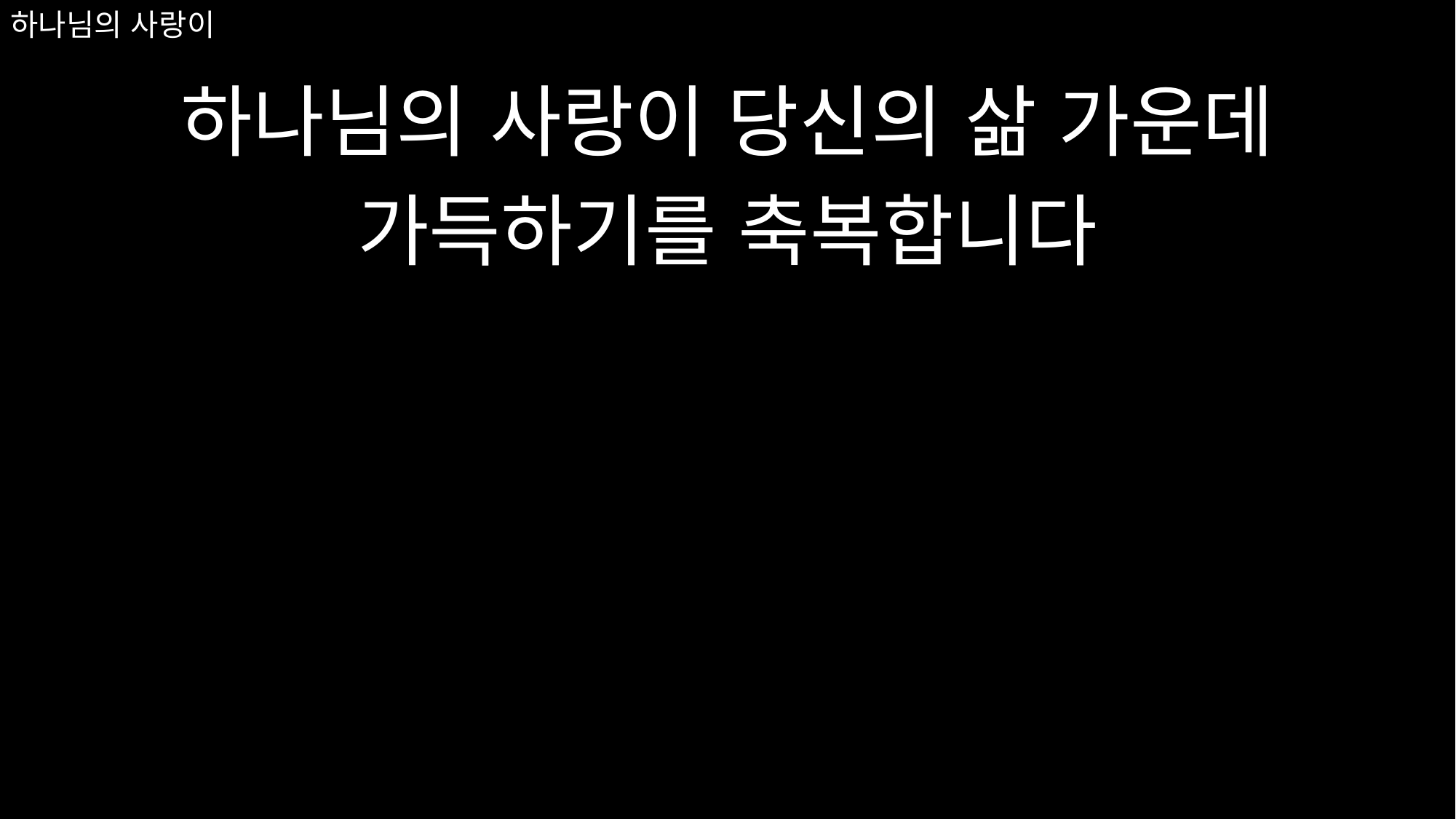

하나님의 사랑이 당신의 삶 가운데
가득하기를 축복합니다

# 하나님의 사랑이